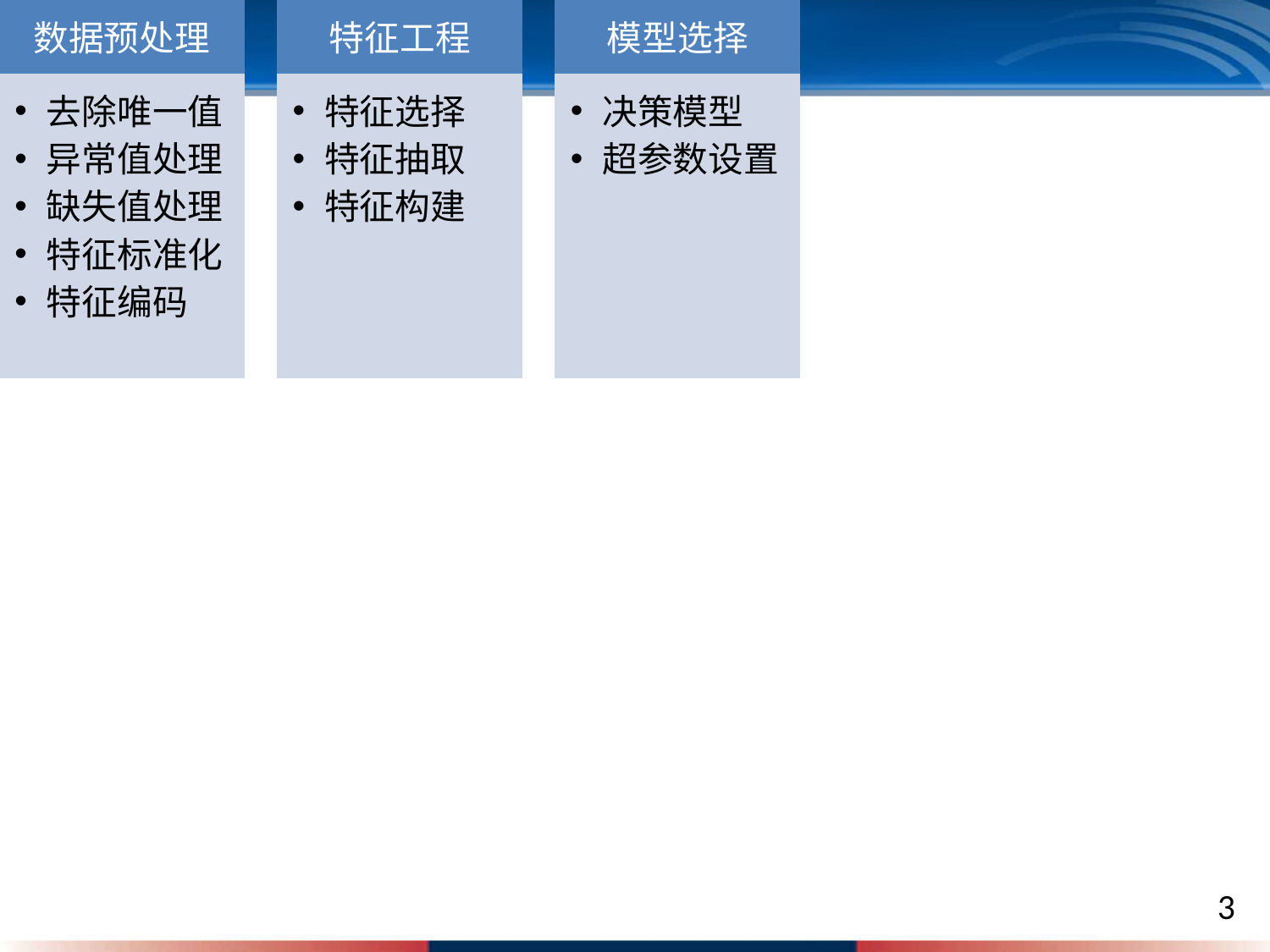

数据预处理
去除唯一值
异常值处理
缺失值处理
特征标准化
特征编码
特征工程
特征选择
特征抽取
特征构建
模型选择
决策模型
超参数设置
数据预处理
去除唯一值
异常值处理
缺失值处理
特征标准化
特征编码
特征工程
特征选择
特征抽取
特征构建
模型选择
决策模型
超参数设置